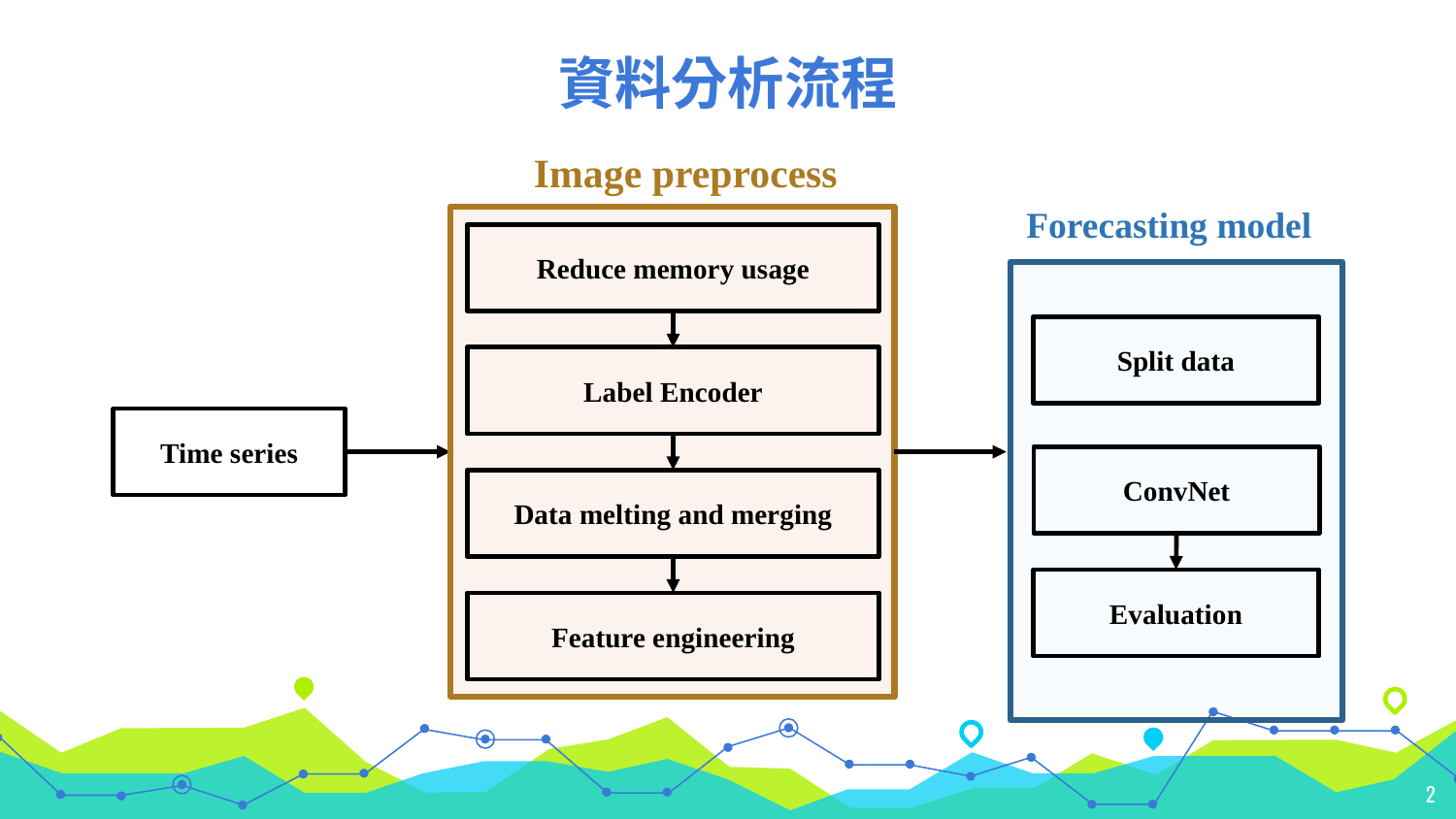

# 資料分析流程
Image preprocess
Forecasting model

Reduce memory usage
Label Encoder
Data melting and merging
Feature engineering

Split data
Time series
ConvNet
Evaluation
2